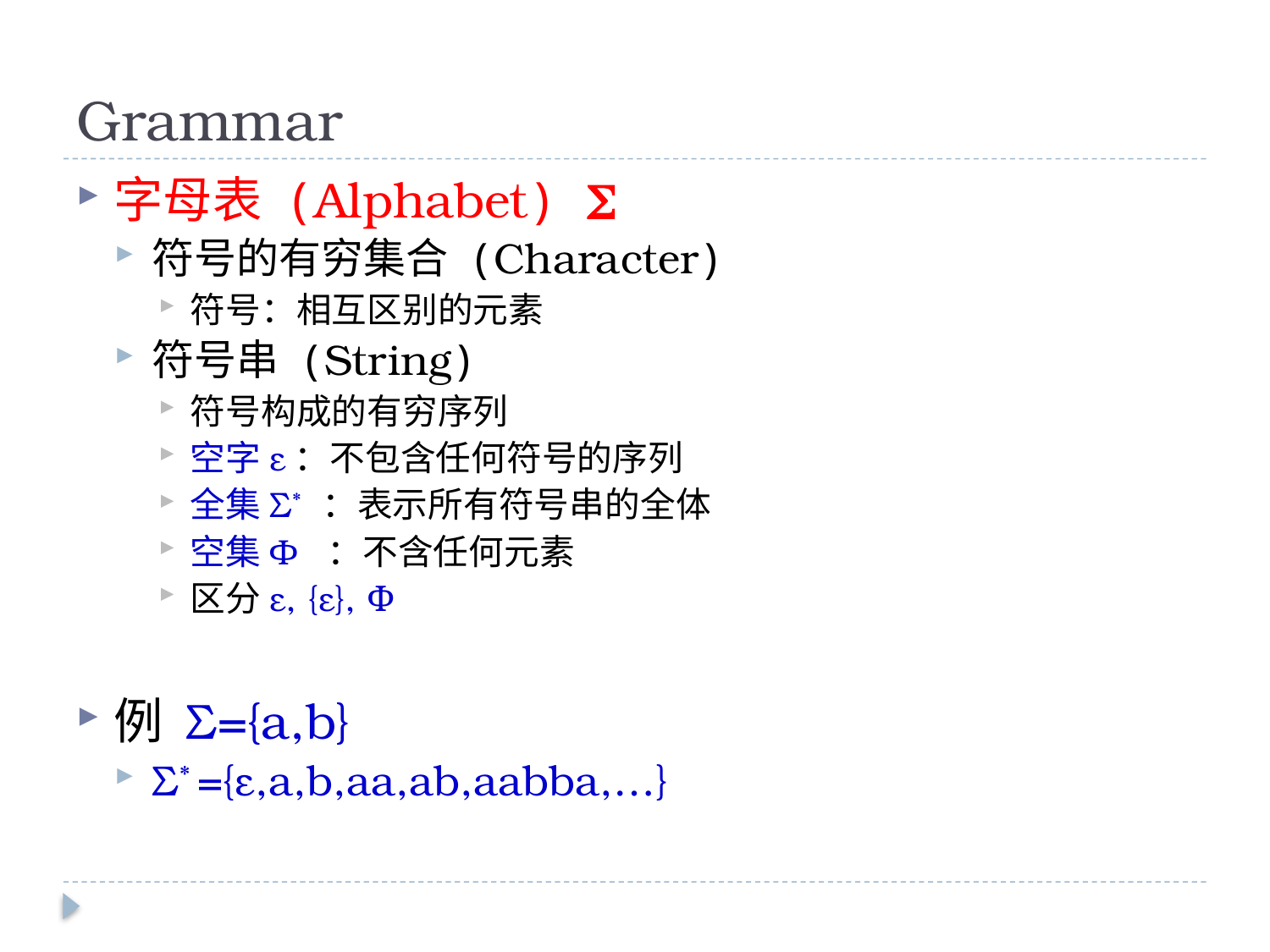

# Grammar
字母表 (Alphabet) Σ
符号的有穷集合 (Character)
符号：相互区别的元素
符号串 (String)
符号构成的有穷序列
空字ε：不包含任何符号的序列
全集Σ* ：表示所有符号串的全体
空集Φ ：不含任何元素
区分ε, {ε}, Φ

例 Σ={a,b}
Σ* ={ε,a,b,aa,ab,aabba,…}

20